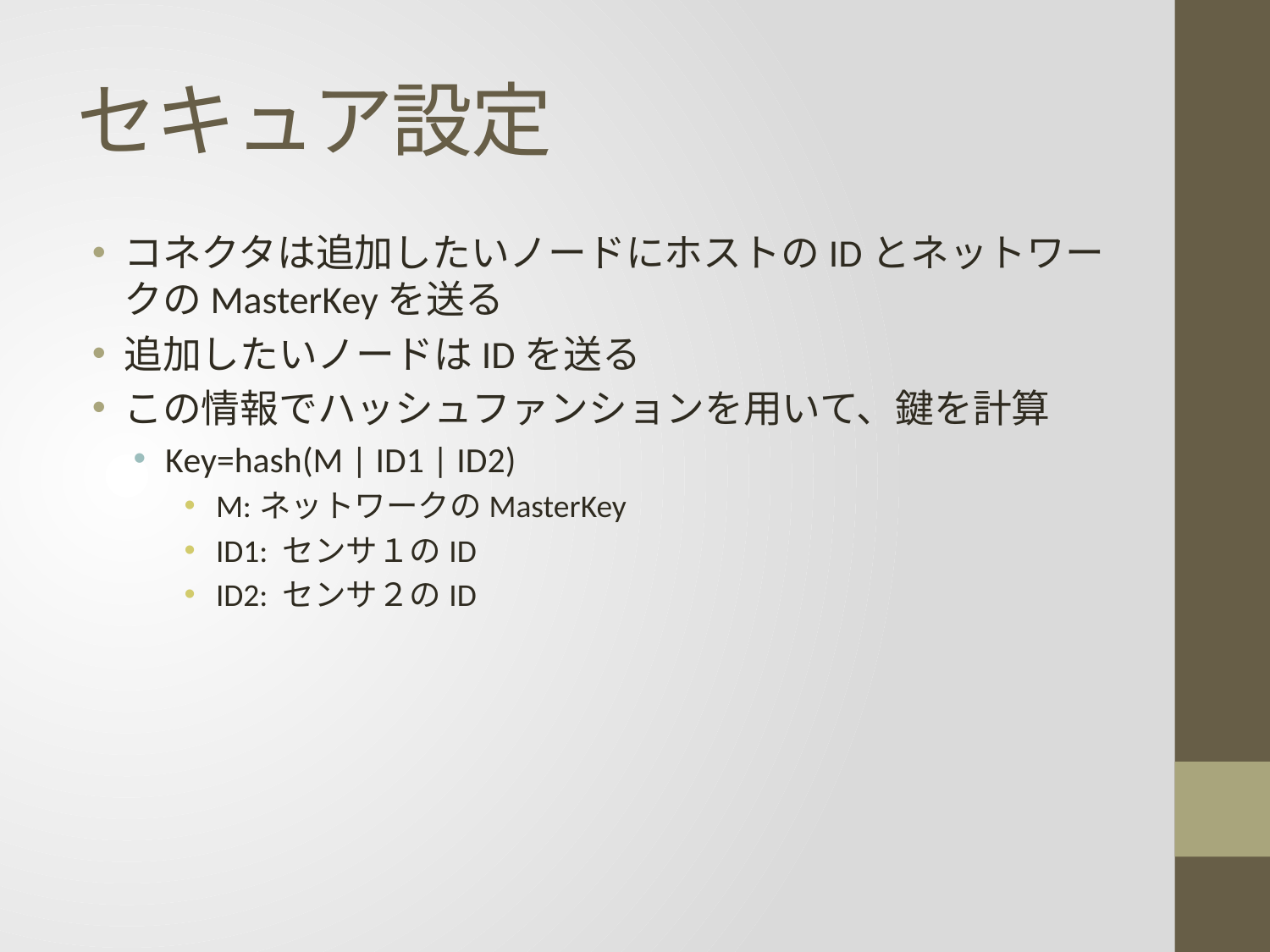

# セキュア設定
コネクタは追加したいノードにホストのIDとネットワークのMasterKeyを送る
追加したいノードはIDを送る
この情報でハッシュファンションを用いて、鍵を計算
Key=hash(M | ID1 | ID2)
M:ネットワークのMasterKey
ID1: センサ１のID
ID2: センサ２のID